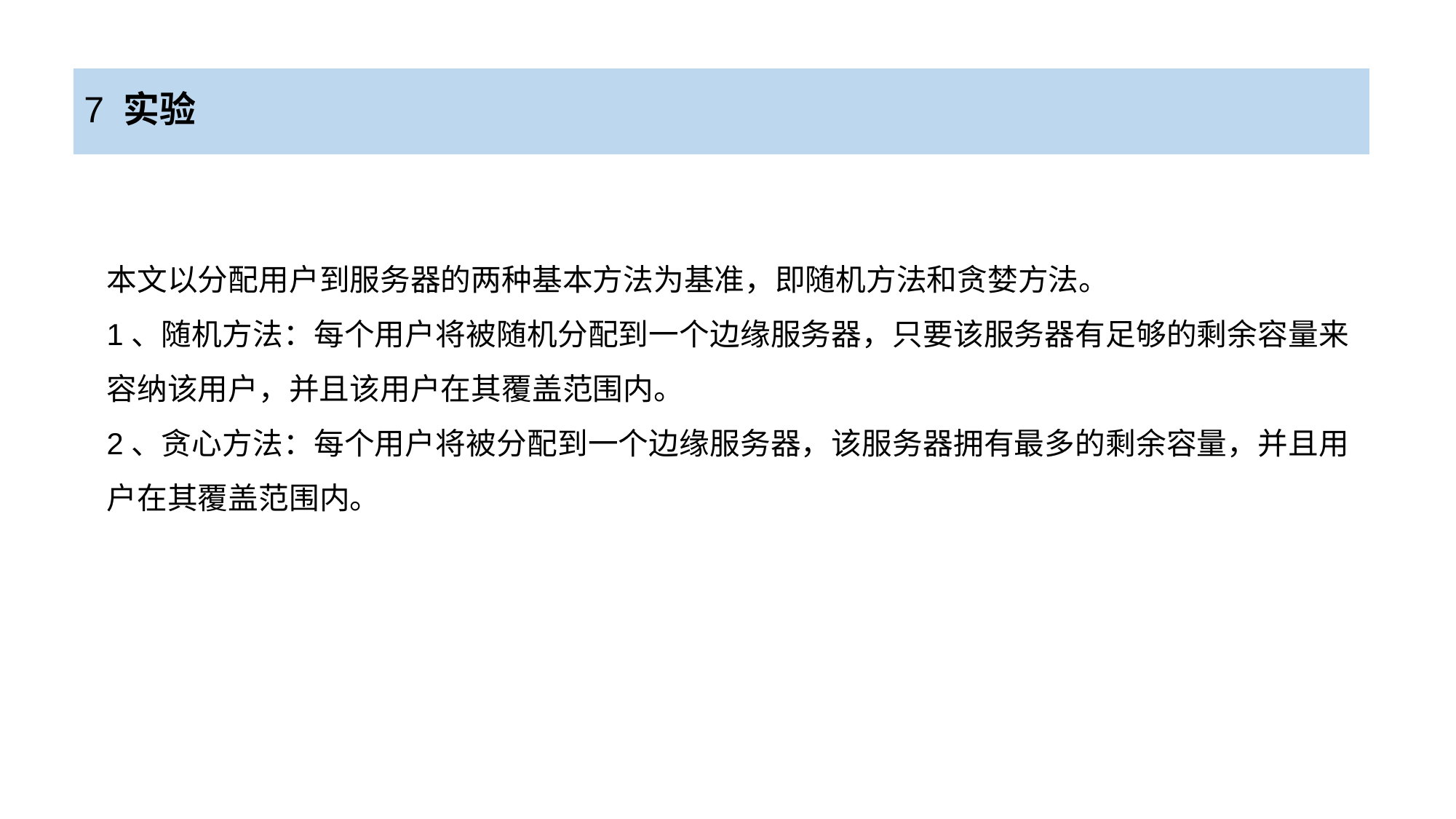

# 7 实验
本文以分配用户到服务器的两种基本方法为基准，即随机方法和贪婪方法。
1、随机方法：每个用户将被随机分配到一个边缘服务器，只要该服务器有足够的剩余容量来容纳该用户，并且该用户在其覆盖范围内。
2、贪心方法：每个用户将被分配到一个边缘服务器，该服务器拥有最多的剩余容量，并且用户在其覆盖范围内。